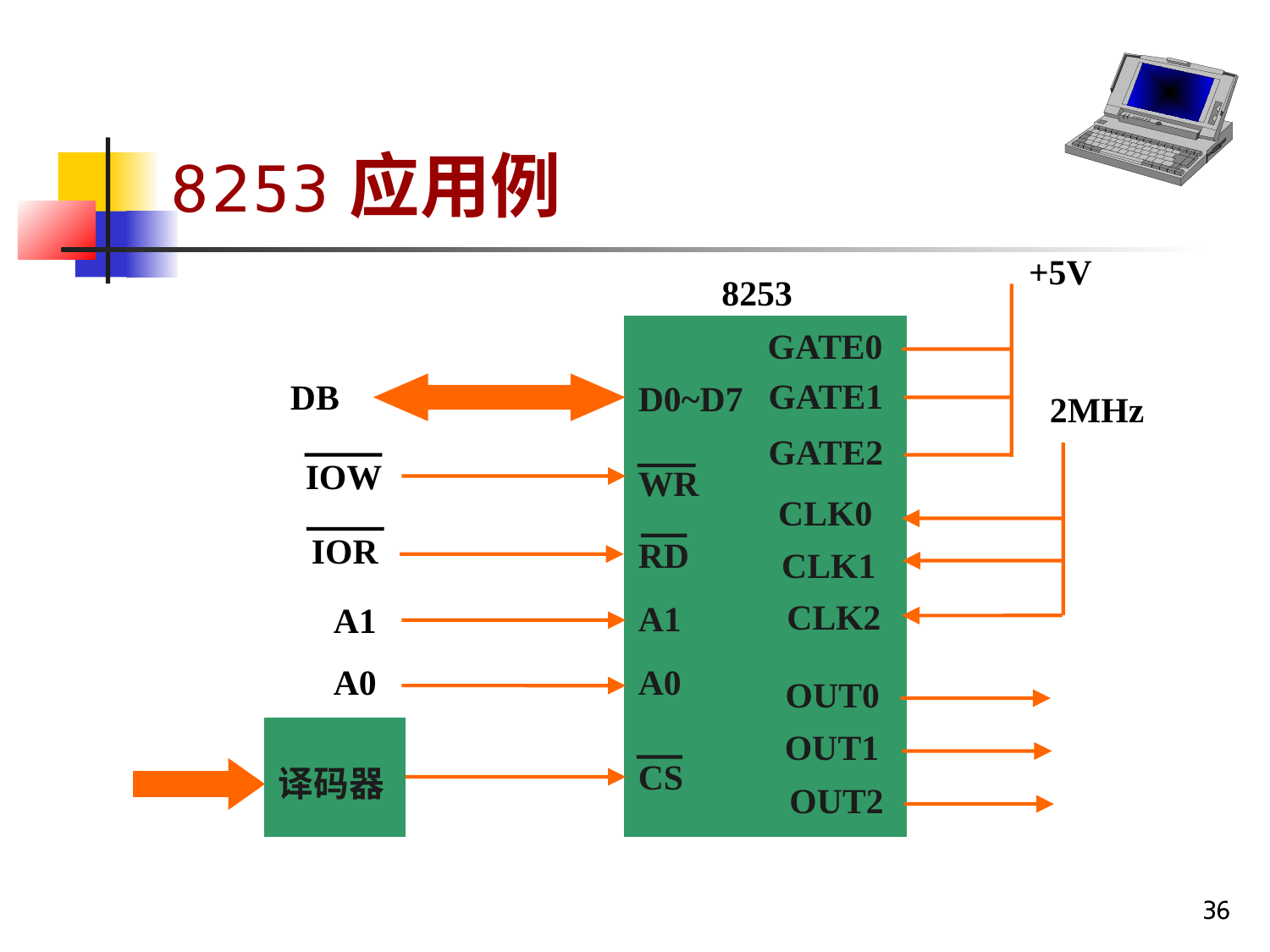

8253应用例
+5V
8253

GATE0

GATE1
DB
D0~D7

2MHz

GATE2

IOW

WR

CLK0

IOR
RD

CLK1

CLK2
A1
A1

A0
A0
OUT0

OUT1
译码器
CS

OUT2

36